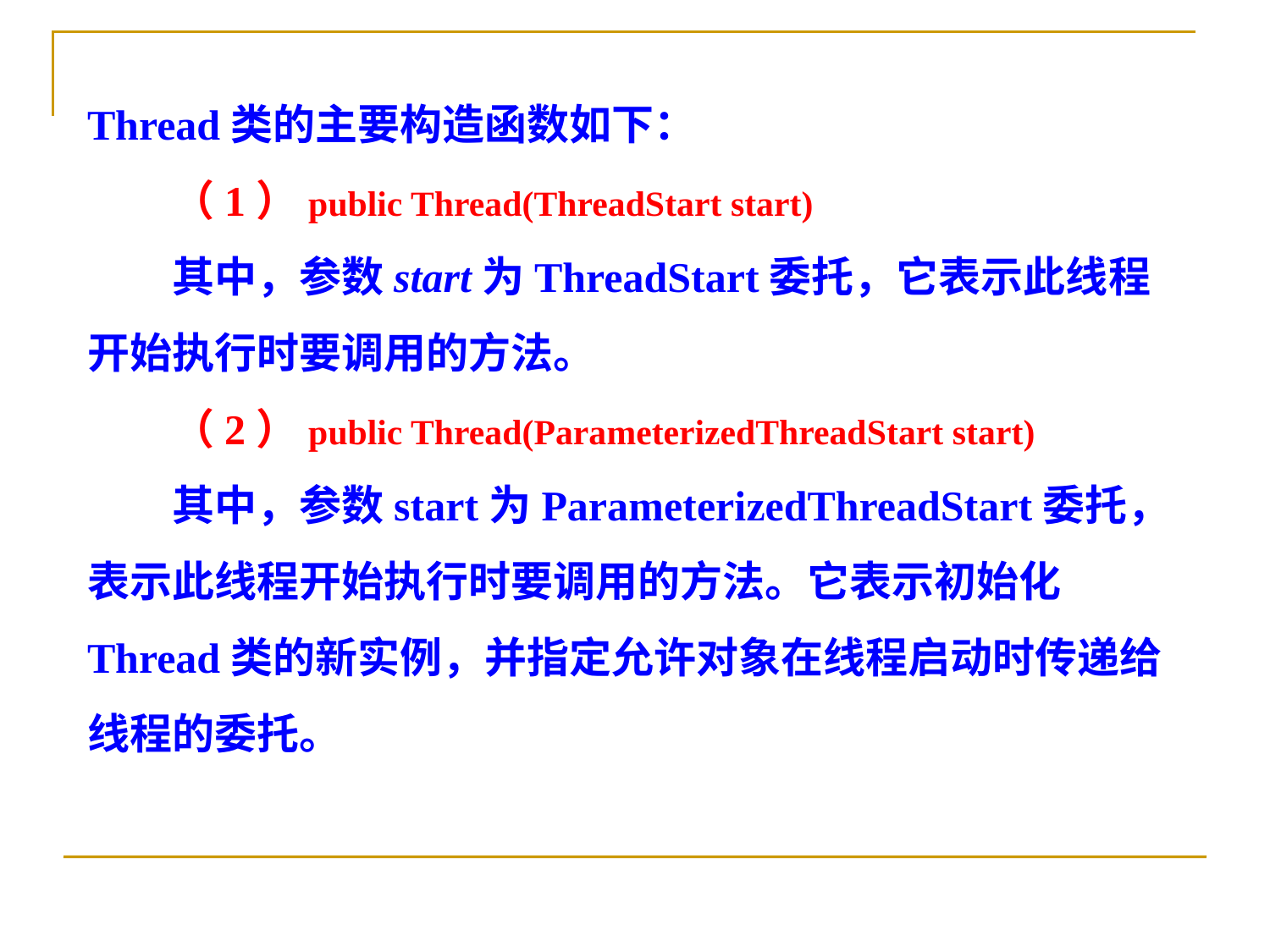

Thread类的主要构造函数如下：
　　（1）public Thread(ThreadStart start)
　　其中，参数start为ThreadStart委托，它表示此线程开始执行时要调用的方法。
　　（2）public Thread(ParameterizedThreadStart start)
　　其中，参数start为ParameterizedThreadStart委托，表示此线程开始执行时要调用的方法。它表示初始化Thread类的新实例，并指定允许对象在线程启动时传递给线程的委托。